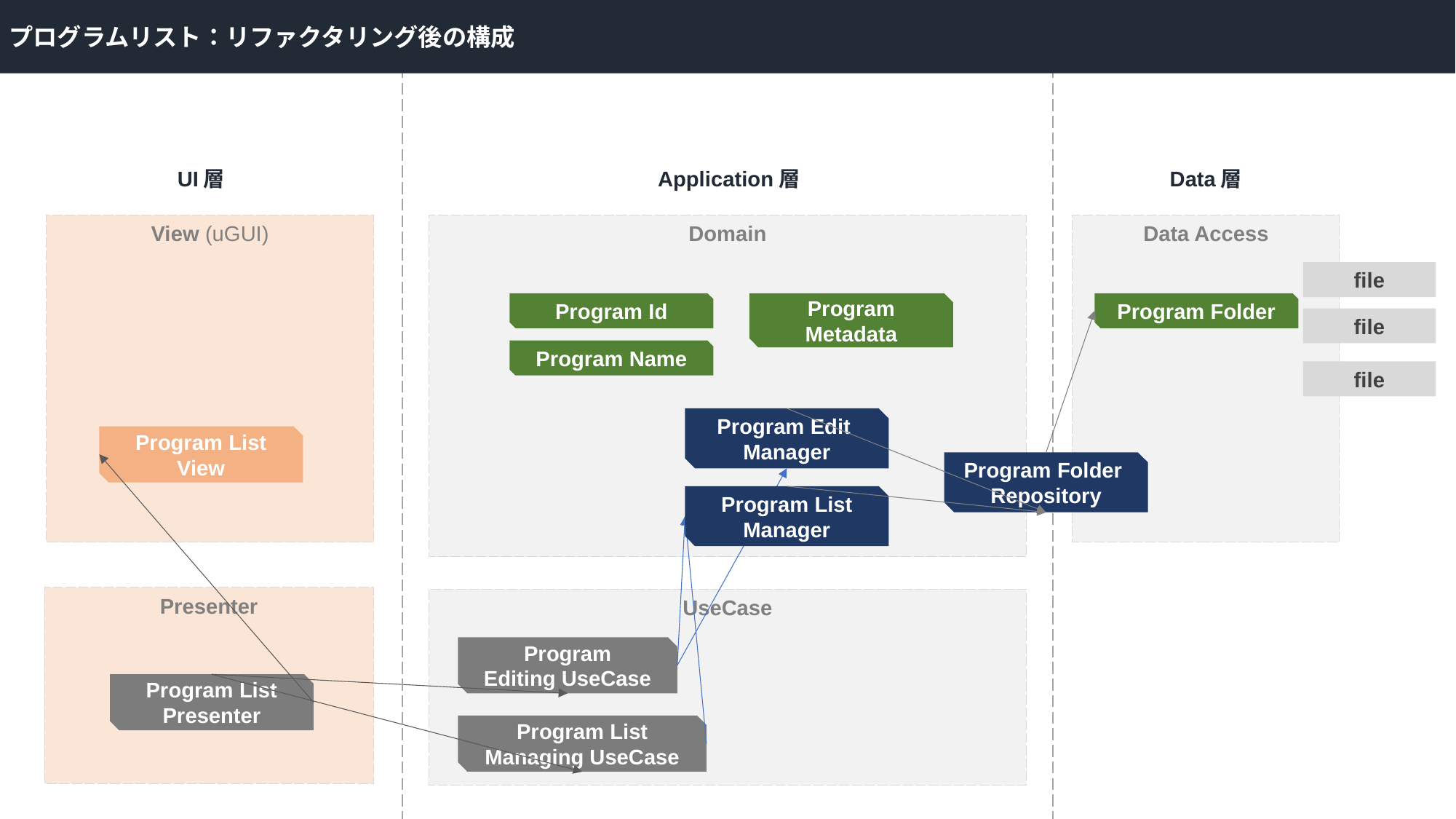

プログラムリスト：リファクタリング後の構成
UI層
Application層
Data層
View (uGUI)

Domain

Data Access

file
Program Id
Program Metadata
Program Folder
file
Program Name
file
Program Edit
Manager
Program List
View
Program Folder
Repository
Program List
Manager
Presenter

UseCase

Program
Editing UseCase
Program List
Presenter
Program List
Managing UseCase